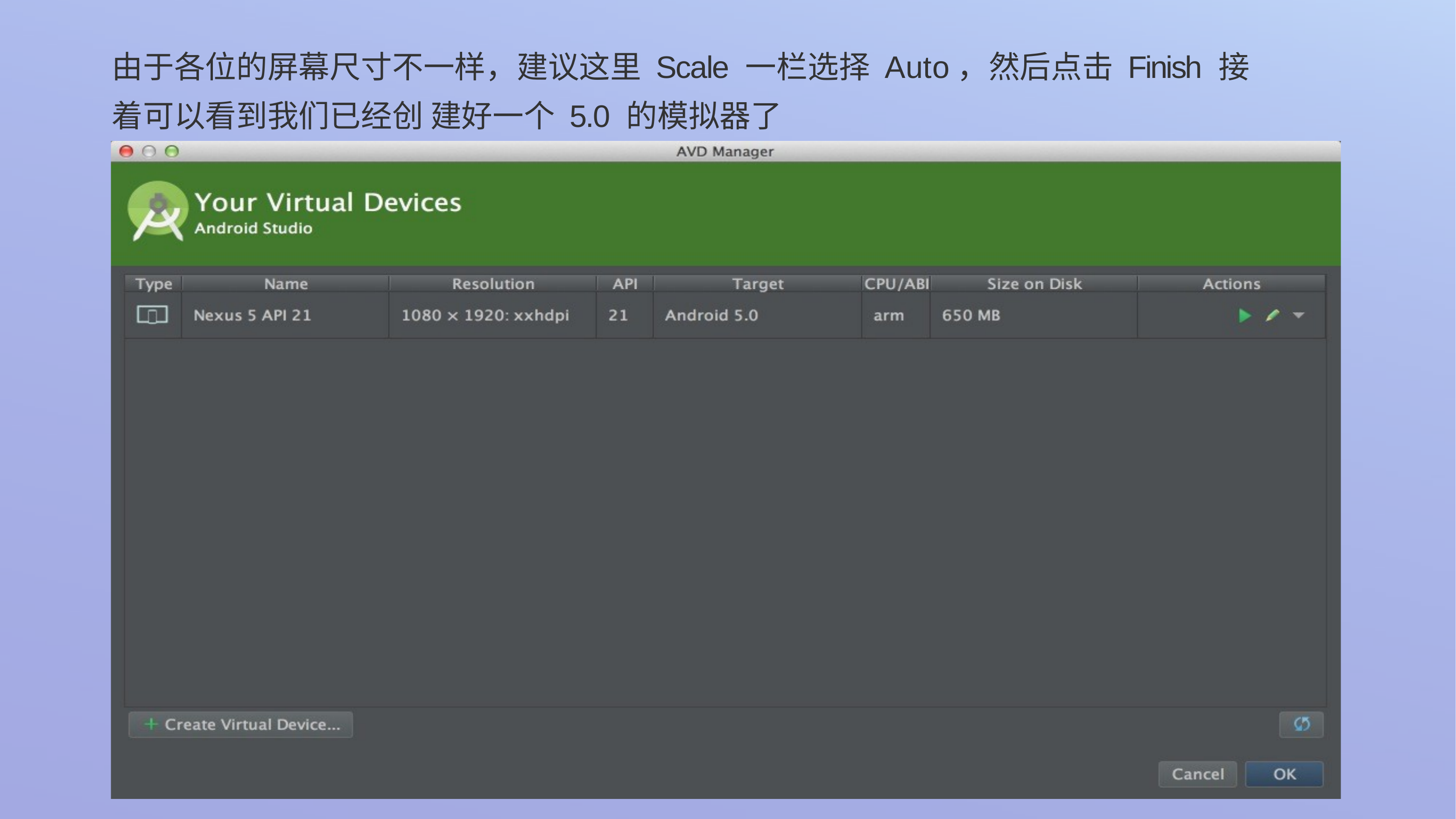

由于各位的屏幕尺寸不一样，建议这里 Scale 一栏选择 Auto，然后点击 Finish 接着可以看到我们已经创 建好一个 5.0 的模拟器了